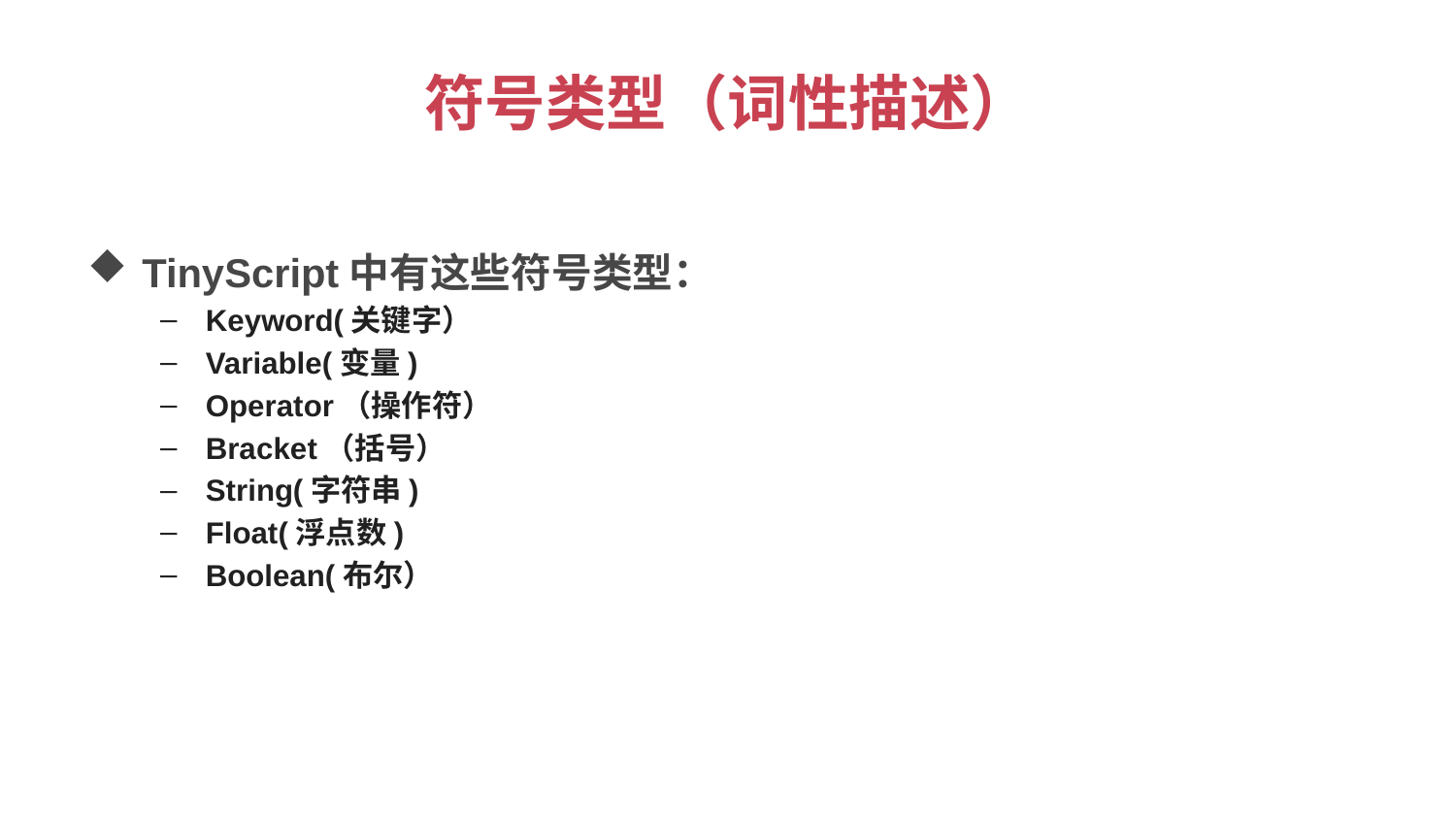

# 符号类型（词性描述）
TinyScript中有这些符号类型：
Keyword(关键字）
Variable(变量)
Operator（操作符）
Bracket（括号）
String(字符串)
Float(浮点数)
Boolean(布尔）